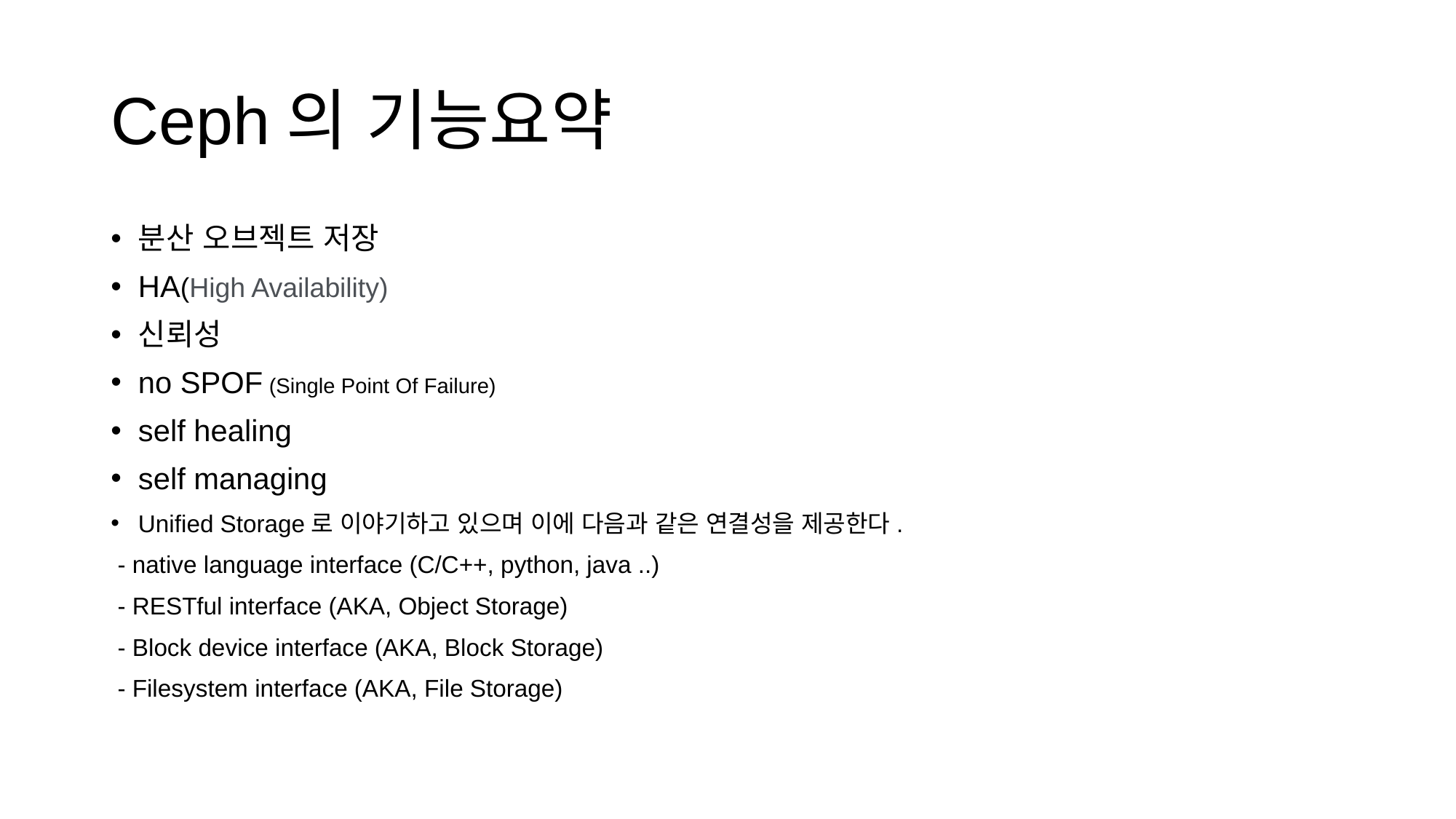

# Ceph의 기능요약
분산 오브젝트 저장
HA(High Availability)
신뢰성
no SPOF (Single Point Of Failure)
self healing
self managing
Unified Storage로 이야기하고 있으며 이에 다음과 같은 연결성을 제공한다.
 - native language interface (C/C++, python, java ..)
 - RESTful interface (AKA, Object Storage)
 - Block device interface (AKA, Block Storage)
 - Filesystem interface (AKA, File Storage)